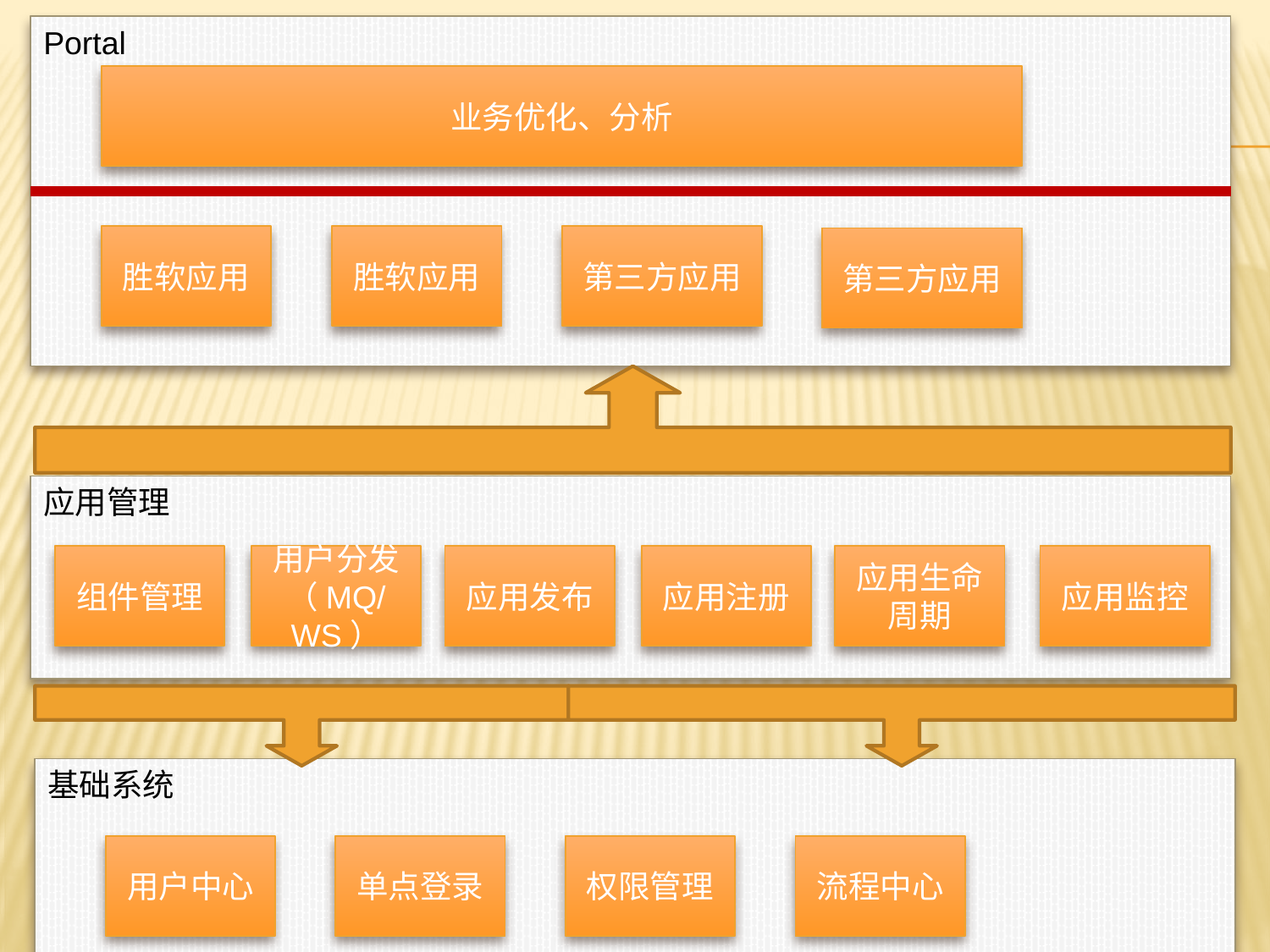

Portal
业务优化、分析
胜软应用
胜软应用
第三方应用
第三方应用

应用管理
组件管理
用户分发
（MQ/WS）
应用发布
应用注册
应用生命周期
应用监控

基础系统
用户中心
单点登录
权限管理
流程中心